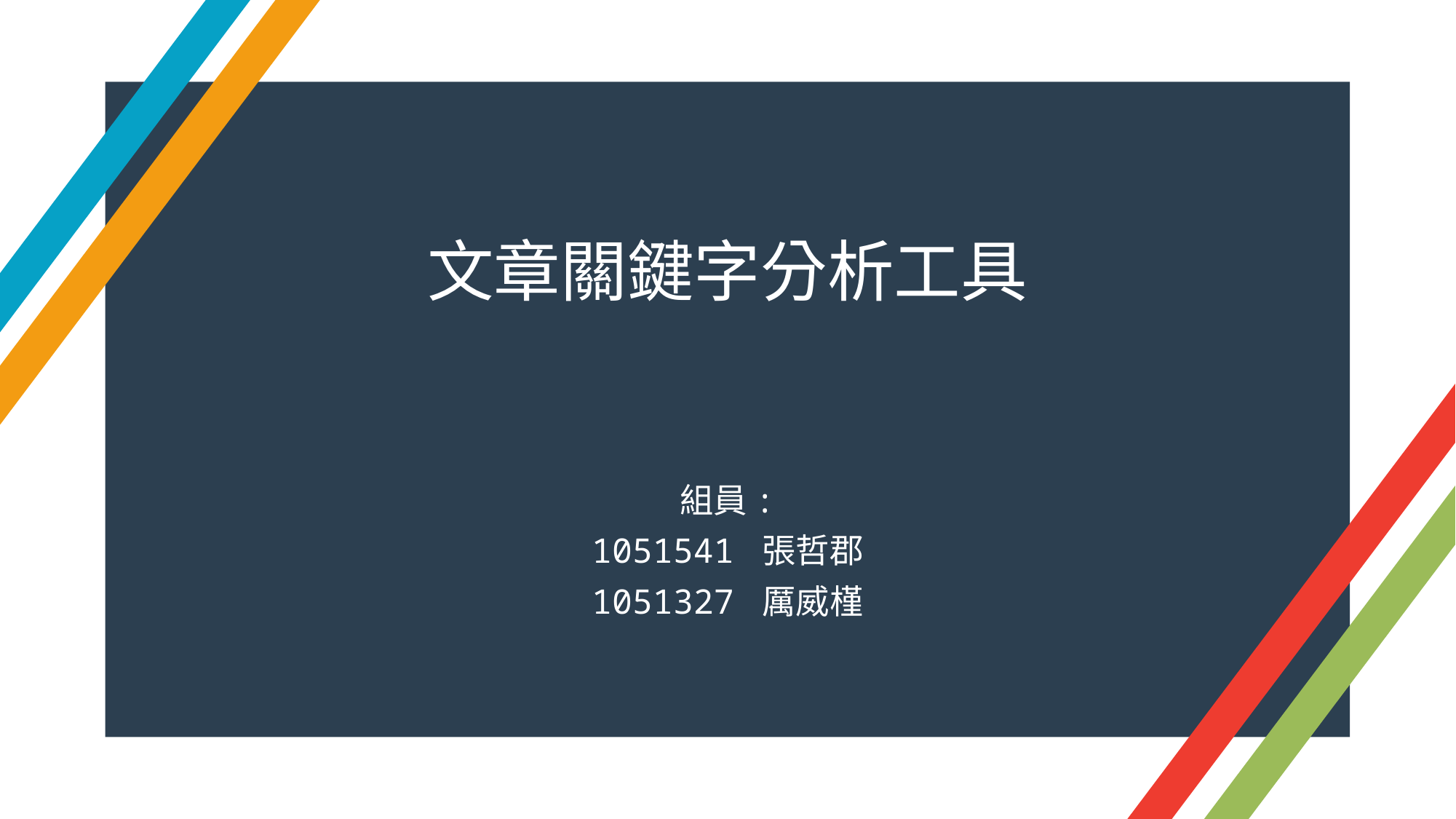

# 文章關鍵字分析工具

組員:
1051541 張哲郡
1051327 厲威槿